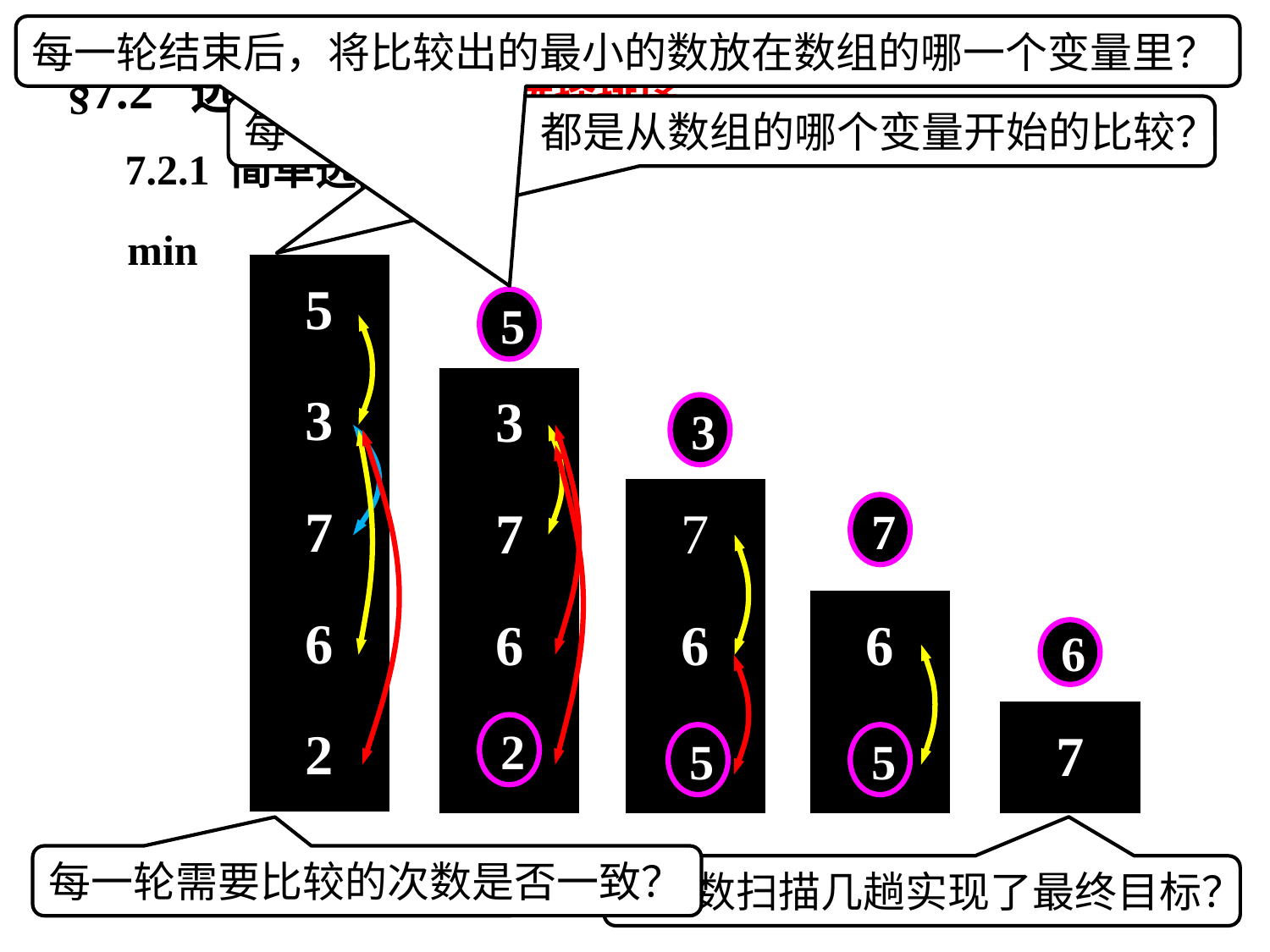

每一轮结束后，将比较出的最小的数放在数组的哪一个变量里？
§7.2  选择排序-简单选择排序
每一轮的开始，都是从数组的哪个变量开始的比较？
7.2.1 简单选择排序
min
| 5 |
| --- |
| 3 |
| 7 |
| 6 |
| 2 |
5

| 3 |
| --- |
| 7 |
| 6 |
|  |
3

| 7 |
| --- |
| 6 |
|  |
7

| 6 |
| --- |
|  |
6

| 7 |
| --- |
2
5
5
每一轮需要比较的次数是否一致？
5个数扫描几趟实现了最终目标？